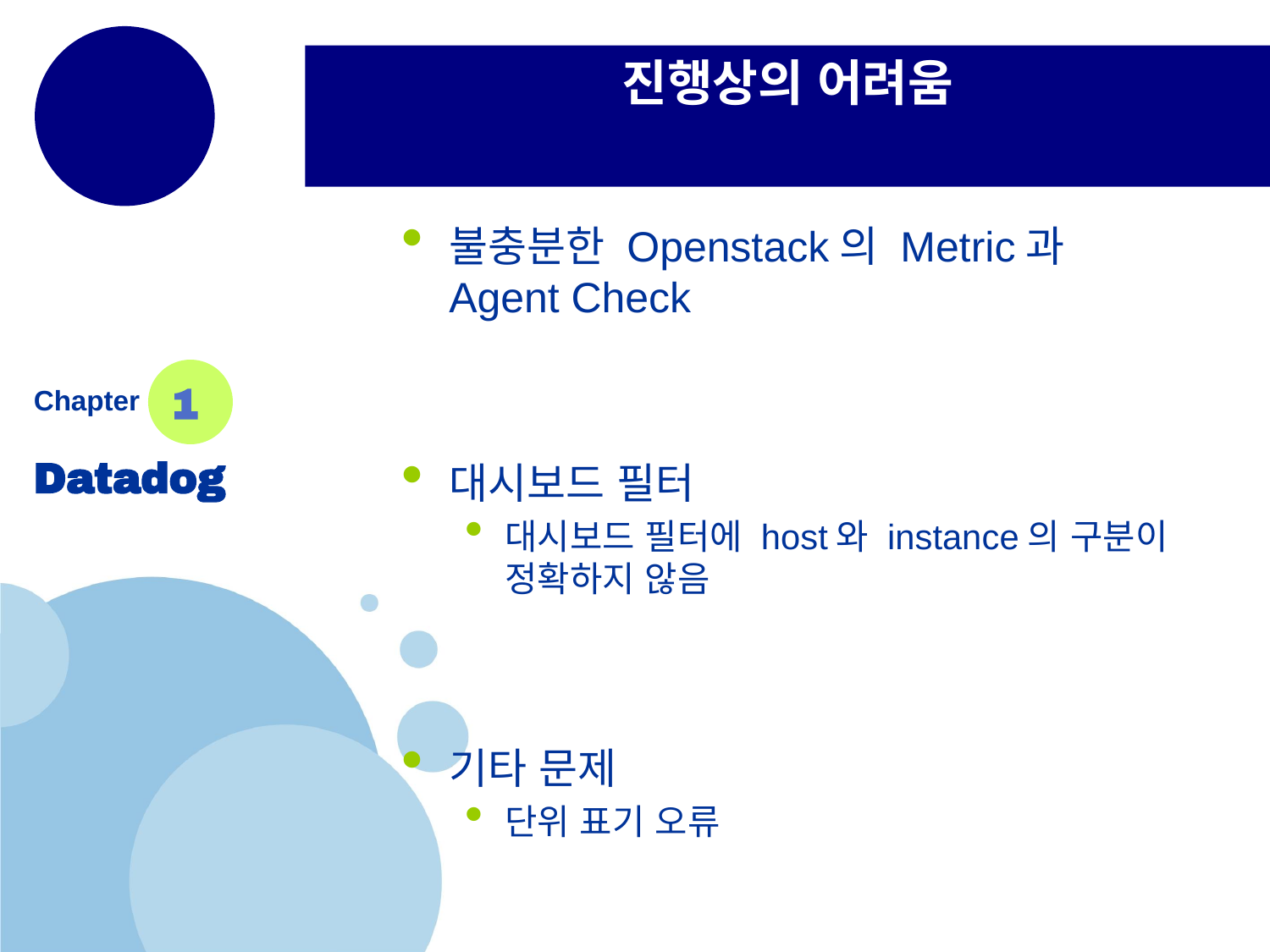

# 진행상의 어려움
불충분한 Openstack의 Metric과
Agent Check

대시보드 필터
대시보드 필터에 host와 instance의 구분이 정확하지 않음

기타 문제
단위 표기 오류

1
Chapter
Datadog